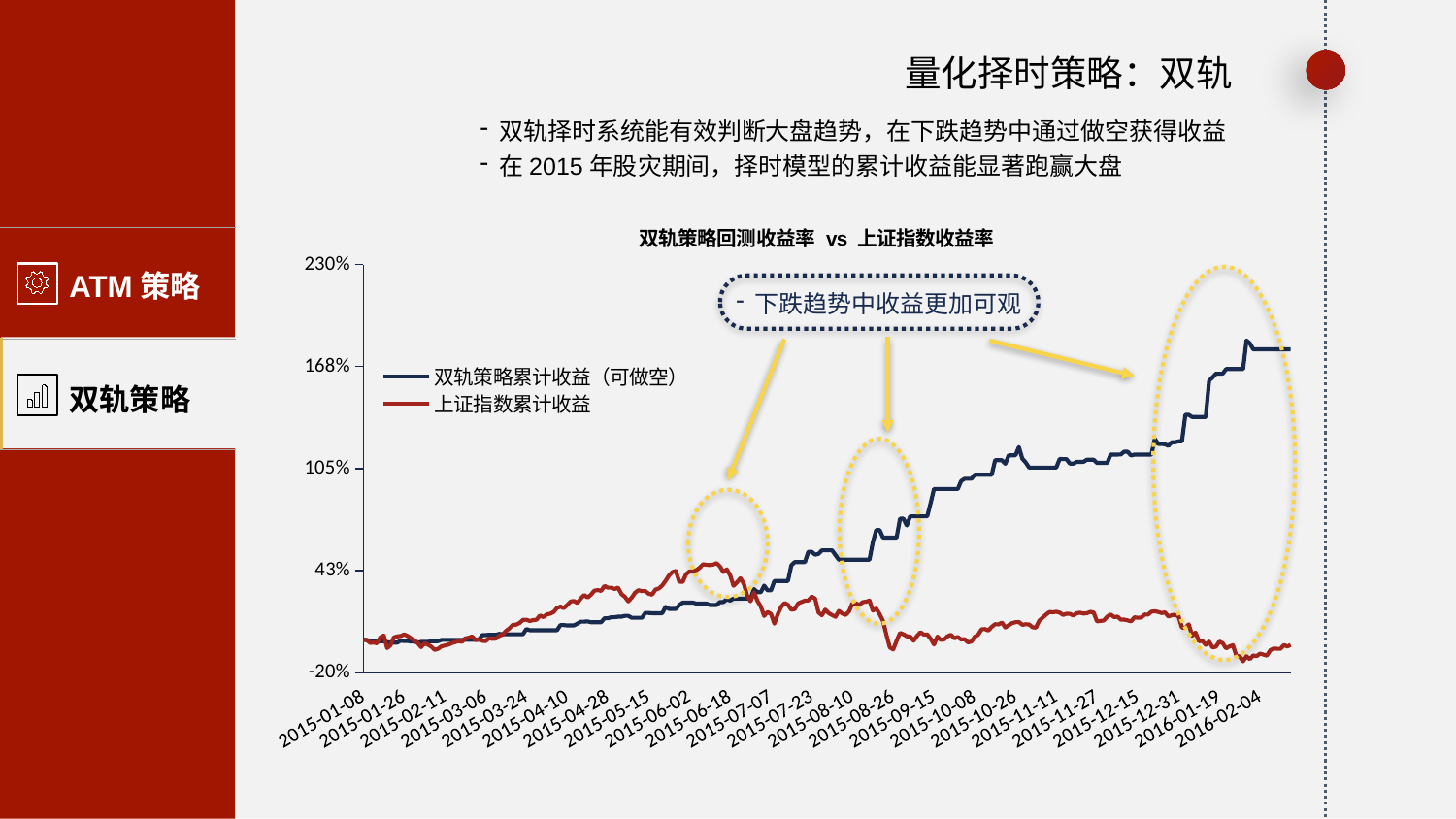

量化择时策略：双轨

双轨择时系统能有效判断大盘趋势，在下跌趋势中通过做空获得收益
在2015年股灾期间，择时模型的累计收益能显著跑赢大盘

### Chart: 双轨策略回测收益率 vs 上证指数收益率

| Category | 双轨策略累计收益（可做空） | 上证指数累计收益 |
|---|---|---|
| 2015-01-08 | 0.0 | 0.0 |
| 2015-01-09 | -0.0014000000000000006 | -0.002400000000000001 |
| 2015-01-12 | -0.006800000000000002 | -0.019500000000000007 |
| 2015-01-13 | -0.007700000000000002 | -0.017700000000000007 |
| 2015-01-14 | -0.007900000000000003 | -0.021700000000000007 |
| 2015-01-15 | -0.009900000000000003 | 0.013800000000000005 |
| 2015-01-16 | -0.009900000000000003 | 0.025800000000000007 |
| 2015-01-19 | -0.014500000000000004 | -0.0514 |
| 2015-01-20 | -0.01740000000000001 | -0.0332 |
| 2015-01-21 | -0.01740000000000001 | 0.014400000000000001 |
| 2015-01-22 | -0.01740000000000001 | 0.020300000000000006 |
| 2015-01-23 | -0.005100000000000001 | 0.022800000000000008 |
| 2015-01-26 | -0.008300000000000004 | 0.0322 |
| 2015-01-27 | -0.007300000000000002 | 0.023200000000000002 |
| 2015-01-28 | -0.011300000000000004 | 0.0091 |
| 2015-01-29 | -0.011300000000000004 | -0.004100000000000001 |
| 2015-01-30 | -0.017100000000000008 | -0.020100000000000003 |
| 2015-02-02 | -0.013800000000000005 | -0.04570000000000002 |
| 2015-02-03 | -0.013800000000000005 | -0.021100000000000004 |
| 2015-02-04 | -0.013800000000000005 | -0.0307 |
| 2015-02-05 | -0.008700000000000005 | -0.04260000000000001 |
| 2015-02-06 | -0.008700000000000005 | -0.06200000000000002 |
| 2015-02-09 | -0.008700000000000005 | -0.055700000000000006 |
| 2015-02-10 | -0.0011000000000000005 | -0.040700000000000014 |
| 2015-02-11 | -0.0011000000000000005 | -0.035600000000000014 |
| 2015-02-12 | -0.0011000000000000005 | -0.030600000000000002 |
| 2015-02-13 | -0.0011000000000000005 | -0.021000000000000008 |
| 2015-02-16 | -0.0011000000000000005 | -0.015200000000000003 |
| 2015-02-17 | -0.0011000000000000005 | -0.007600000000000002 |
| 2015-02-25 | -0.0011000000000000005 | -0.013100000000000004 |
| 2015-02-26 | -0.0011000000000000005 | 0.008500000000000002 |
| 2015-02-27 | -0.0011000000000000005 | 0.012100000000000001 |
| 2015-03-02 | -0.0011000000000000005 | 0.020000000000000007 |
| 2015-03-03 | -0.0011000000000000005 | -0.002000000000000001 |
| 2015-03-04 | -0.0011000000000000005 | 0.003000000000000001 |
| 2015-03-05 | 0.028600000000000007 | -0.006500000000000002 |
| 2015-03-06 | 0.028600000000000007 | -0.008800000000000004 |
| 2015-03-09 | 0.030200000000000005 | 0.010100000000000001 |
| 2015-03-10 | 0.030200000000000005 | 0.005100000000000001 |
| 2015-03-11 | 0.030200000000000005 | 0.006600000000000002 |
| 2015-03-12 | 0.035500000000000004 | 0.024400000000000005 |
| 2015-03-13 | 0.0335 | 0.03140000000000001 |
| 2015-03-16 | 0.0335 | 0.054100000000000016 |
| 2015-03-17 | 0.0335 | 0.06970000000000003 |
| 2015-03-18 | 0.0335 | 0.09100000000000003 |
| 2015-03-19 | 0.0335 | 0.09240000000000001 |
| 2015-03-20 | 0.0335 | 0.10220000000000003 |
| 2015-03-23 | 0.0335 | 0.12170000000000003 |
| 2015-03-24 | 0.06540000000000001 | 0.12270000000000003 |
| 2015-03-25 | 0.05810000000000001 | 0.1144 |
| 2015-03-26 | 0.05810000000000001 | 0.1203 |
| 2015-03-27 | 0.05810000000000001 | 0.12270000000000003 |
| 2015-03-30 | 0.05810000000000001 | 0.1486 |
| 2015-03-31 | 0.05810000000000001 | 0.13840000000000005 |
| 2015-04-01 | 0.05810000000000001 | 0.15510000000000004 |
| 2015-04-02 | 0.05810000000000001 | 0.15920000000000006 |
| 2015-04-03 | 0.05810000000000001 | 0.16920000000000004 |
| 2015-04-07 | 0.05810000000000001 | 0.1945 |
| 2015-04-08 | 0.08960000000000004 | 0.203 |
| 2015-04-09 | 0.08960000000000004 | 0.1936 |
| 2015-04-10 | 0.08760000000000003 | 0.21280000000000004 |
| 2015-04-13 | 0.08760000000000003 | 0.23420000000000005 |
| 2015-04-14 | 0.08760000000000003 | 0.23750000000000004 |
| 2015-04-15 | 0.09880000000000004 | 0.225 |
| 2015-04-16 | 0.1108 | 0.25210000000000005 |
| 2015-04-17 | 0.1108 | 0.2743000000000001 |
| 2015-04-20 | 0.1125 | 0.258 |
| 2015-04-21 | 0.10720000000000003 | 0.2761 |
| 2015-04-22 | 0.10720000000000003 | 0.3005000000000001 |
| 2015-04-23 | 0.10720000000000003 | 0.3041000000000001 |
| 2015-04-24 | 0.10720000000000003 | 0.2994000000000001 |
| 2015-04-27 | 0.1318 | 0.32990000000000014 |
| 2015-04-28 | 0.1318 | 0.3186000000000001 |
| 2015-04-29 | 0.1378 | 0.3186000000000001 |
| 2015-04-30 | 0.1378 | 0.3107000000000001 |
| 2015-05-04 | 0.1413 | 0.31940000000000013 |
| 2015-05-05 | 0.1413 | 0.2788000000000001 |
| 2015-05-06 | 0.14600000000000005 | 0.2626 |
| 2015-05-07 | 0.14600000000000005 | 0.23490000000000005 |
| 2015-05-08 | 0.1345 | 0.2577 |
| 2015-05-11 | 0.1345 | 0.2880000000000001 |
| 2015-05-12 | 0.1345 | 0.3036000000000001 |
| 2015-05-13 | 0.1345 | 0.2978000000000001 |
| 2015-05-14 | 0.1641 | 0.2983000000000001 |
| 2015-05-15 | 0.1641 | 0.2821 |
| 2015-05-18 | 0.1622 | 0.2761 |
| 2015-05-19 | 0.1622 | 0.3075000000000001 |
| 2015-05-20 | 0.1622 | 0.3139000000000001 |
| 2015-05-21 | 0.1622 | 0.3326000000000001 |
| 2015-05-22 | 0.2013 | 0.3610000000000001 |
| 2015-05-25 | 0.18880000000000005 | 0.3946000000000001 |
| 2015-05-26 | 0.18880000000000005 | 0.4148000000000001 |
| 2015-05-27 | 0.18880000000000005 | 0.4211000000000001 |
| 2015-05-28 | 0.21190000000000006 | 0.3560000000000001 |
| 2015-05-29 | 0.2273 | 0.3541000000000001 |
| 2015-06-01 | 0.2273 | 0.4011 |
| 2015-06-02 | 0.2273 | 0.4180000000000001 |
| 2015-06-03 | 0.2273 | 0.4179000000000001 |
| 2015-06-04 | 0.22190000000000001 | 0.4255000000000001 |
| 2015-06-05 | 0.22190000000000001 | 0.4409 |
| 2015-06-08 | 0.22190000000000001 | 0.4627 |
| 2015-06-09 | 0.22190000000000001 | 0.4591 |
| 2015-06-10 | 0.2126 | 0.4576 |
| 2015-06-11 | 0.2126 | 0.4606 |
| 2015-06-12 | 0.2126 | 0.4693000000000001 |
| 2015-06-15 | 0.23070000000000004 | 0.4493000000000001 |
| 2015-06-16 | 0.23070000000000004 | 0.4146 |
| 2015-06-17 | 0.24800000000000005 | 0.4312000000000001 |
| 2015-06-18 | 0.23990000000000006 | 0.39440000000000014 |
| 2015-06-19 | 0.2522 | 0.3301000000000001 |
| 2015-06-23 | 0.2522 | 0.3521 |
| 2015-06-24 | 0.2522 | 0.3770000000000001 |
| 2015-06-25 | 0.2522 | 0.3424000000000001 |
| 2015-06-26 | 0.2522 | 0.2685 |
| 2015-06-29 | 0.2522 | 0.23520000000000005 |
| 2015-06-30 | 0.30980000000000013 | 0.2904000000000001 |
| 2015-07-01 | 0.2913000000000001 | 0.2381 |
| 2015-07-02 | 0.2913000000000001 | 0.2033 |
| 2015-07-03 | 0.33150000000000013 | 0.1456 |
| 2015-07-06 | 0.3025000000000001 | 0.17 |
| 2015-07-07 | 0.3025000000000001 | 0.15730000000000005 |
| 2015-07-08 | 0.3597 | 0.09830000000000003 |
| 2015-07-09 | 0.3597 | 0.15590000000000007 |
| 2015-07-10 | 0.3597 | 0.20120000000000005 |
| 2015-07-13 | 0.3597 | 0.22490000000000004 |
| 2015-07-14 | 0.3597 | 0.21340000000000006 |
| 2015-07-15 | 0.45620000000000005 | 0.18330000000000005 |
| 2015-07-16 | 0.4761 | 0.18780000000000005 |
| 2015-07-17 | 0.4761 | 0.2228 |
| 2015-07-20 | 0.4761 | 0.2316 |
| 2015-07-21 | 0.4761 | 0.23970000000000005 |
| 2015-07-22 | 0.5388000000000002 | 0.2401 |
| 2015-07-23 | 0.5388000000000002 | 0.2644 |
| 2015-07-24 | 0.5208 | 0.25160000000000005 |
| 2015-07-27 | 0.526 | 0.1668 |
| 2015-07-28 | 0.5475 | 0.14980000000000004 |
| 2015-07-29 | 0.5475 | 0.18430000000000005 |
| 2015-07-30 | 0.5475 | 0.1623 |
| 2015-07-31 | 0.5475 | 0.15100000000000005 |
| 2015-08-03 | 0.5184 | 0.14 |
| 2015-08-04 | 0.4908000000000001 | 0.1768 |
| 2015-08-05 | 0.4908000000000001 | 0.1603 |
| 2015-08-06 | 0.4908000000000001 | 0.15140000000000006 |
| 2015-08-07 | 0.4908000000000001 | 0.17400000000000004 |
| 2015-08-10 | 0.4908000000000001 | 0.2232 |
| 2015-08-11 | 0.4908000000000001 | 0.2231 |
| 2015-08-12 | 0.4908000000000001 | 0.21250000000000005 |
| 2015-08-13 | 0.4908000000000001 | 0.2301 |
| 2015-08-14 | 0.4908000000000001 | 0.2328 |
| 2015-08-17 | 0.4908000000000001 | 0.24000000000000005 |
| 2015-08-18 | 0.598 | 0.1786 |
| 2015-08-19 | 0.6723000000000002 | 0.1908 |
| 2015-08-20 | 0.6723000000000002 | 0.15650000000000006 |
| 2015-08-21 | 0.6255000000000002 | 0.1138 |
| 2015-08-24 | 0.6255000000000002 | 0.028900000000000006 |
| 2015-08-25 | 0.6255000000000002 | -0.04740000000000002 |
| 2015-08-26 | 0.6255000000000002 | -0.060200000000000004 |
| 2015-08-27 | 0.6255000000000002 | -0.006800000000000002 |
| 2015-08-28 | 0.7419000000000002 | 0.04140000000000001 |
| 2015-08-31 | 0.7419000000000002 | 0.0333 |
| 2015-09-01 | 0.7000000000000002 | 0.021100000000000004 |
| 2015-09-02 | 0.7563000000000002 | 0.019100000000000006 |
| 2015-09-07 | 0.7563000000000002 | -0.006300000000000002 |
| 2015-09-08 | 0.7563000000000002 | 0.022800000000000008 |
| 2015-09-09 | 0.7563000000000002 | 0.04570000000000002 |
| 2015-09-10 | 0.7563000000000002 | 0.0318 |
| 2015-09-11 | 0.7563000000000002 | 0.0324 |
| 2015-09-14 | 0.8382000000000002 | 0.005900000000000003 |
| 2015-09-15 | 0.9241 | -0.029400000000000006 |
| 2015-09-16 | 0.9241 | 0.019500000000000007 |
| 2015-09-17 | 0.9241 | -0.0015000000000000005 |
| 2015-09-18 | 0.9241 | 0.002300000000000001 |
| 2015-09-21 | 0.9241 | 0.021200000000000007 |
| 2015-09-22 | 0.9241 | 0.030400000000000007 |
| 2015-09-23 | 0.9241 | 0.008400000000000003 |
| 2015-09-24 | 0.9241 | 0.017000000000000005 |
| 2015-09-25 | 0.9733 | 0.0010000000000000005 |
| 2015-09-28 | 0.9866 | 0.003700000000000001 |
| 2015-09-29 | 0.9866 | -0.016500000000000008 |
| 2015-09-30 | 0.9866 | -0.011700000000000007 |
| 2015-10-08 | 1.0114999999999996 | 0.018000000000000006 |
| 2015-10-09 | 1.0114999999999996 | 0.0307 |
| 2015-10-12 | 1.0114999999999996 | 0.0635 |
| 2015-10-13 | 1.0114999999999996 | 0.06520000000000001 |
| 2015-10-14 | 1.0114999999999996 | 0.055900000000000005 |
| 2015-10-15 | 1.0114999999999996 | 0.07910000000000003 |
| 2015-10-16 | 1.1004 | 0.09500000000000003 |
| 2015-10-19 | 1.1004 | 0.09370000000000006 |
| 2015-10-20 | 1.1004 | 0.10510000000000003 |
| 2015-10-21 | 1.0784 | 0.07460000000000001 |
| 2015-10-22 | 1.1306 | 0.08900000000000004 |
| 2015-10-23 | 1.1306 | 0.1019 |
| 2015-10-26 | 1.1306 | 0.10700000000000003 |
| 2015-10-27 | 1.1812 | 0.10840000000000002 |
| 2015-10-28 | 1.1098999999999997 | 0.09120000000000002 |
| 2015-10-29 | 1.087 | 0.09480000000000004 |
| 2015-10-30 | 1.0555999999999996 | 0.09330000000000001 |
| 2015-11-02 | 1.0555999999999996 | 0.07630000000000002 |
| 2015-11-03 | 1.0555999999999996 | 0.0738 |
| 2015-11-04 | 1.0555999999999996 | 0.1169 |
| 2015-11-05 | 1.0555999999999996 | 0.13520000000000001 |
| 2015-11-06 | 1.0555999999999996 | 0.15430000000000005 |
| 2015-11-09 | 1.0555999999999996 | 0.1701 |
| 2015-11-10 | 1.0555999999999996 | 0.1683 |
| 2015-11-11 | 1.0555999999999996 | 0.171 |
| 2015-11-12 | 1.1082 | 0.16620000000000001 |
| 2015-11-13 | 1.107 | 0.15180000000000005 |
| 2015-11-16 | 1.107 | 0.15910000000000005 |
| 2015-11-17 | 1.0796999999999997 | 0.15850000000000006 |
| 2015-11-18 | 1.0796999999999997 | 0.14840000000000006 |
| 2015-11-19 | 1.0903 | 0.162 |
| 2015-11-20 | 1.0903 | 0.16570000000000001 |
| 2015-11-23 | 1.0903 | 0.1602 |
| 2015-11-24 | 1.1036999999999997 | 0.1618 |
| 2015-11-25 | 1.1036999999999997 | 0.1706 |
| 2015-11-26 | 1.1036999999999997 | 0.16720000000000004 |
| 2015-11-27 | 1.0837999999999997 | 0.1123 |
| 2015-11-30 | 1.0837999999999997 | 0.1148 |
| 2015-12-01 | 1.0837999999999997 | 0.11800000000000002 |
| 2015-12-02 | 1.0837999999999997 | 0.14140000000000005 |
| 2015-12-03 | 1.1348 | 0.15500000000000005 |
| 2015-12-04 | 1.1348 | 0.1383 |
| 2015-12-07 | 1.1348 | 0.14170000000000005 |
| 2015-12-08 | 1.1357999999999997 | 0.12280000000000002 |
| 2015-12-09 | 1.1527 | 0.12340000000000002 |
| 2015-12-10 | 1.1527 | 0.11850000000000002 |
| 2015-12-11 | 1.1287 | 0.1124 |
| 2015-12-14 | 1.1347 | 0.1375 |
| 2015-12-15 | 1.1347 | 0.1345 |
| 2015-12-16 | 1.1347 | 0.1361 |
| 2015-12-17 | 1.1347 | 0.15430000000000005 |
| 2015-12-18 | 1.1347 | 0.15400000000000005 |
| 2015-12-21 | 1.1347 | 0.17170000000000005 |
| 2015-12-22 | 1.2309999999999997 | 0.17420000000000005 |
| 2015-12-23 | 1.2001999999999997 | 0.16990000000000005 |
| 2015-12-24 | 1.2001999999999997 | 0.16340000000000005 |
| 2015-12-25 | 1.1982000000000004 | 0.1676 |
| 2015-12-28 | 1.1887 | 0.14190000000000005 |
| 2015-12-29 | 1.2105999999999997 | 0.15030000000000004 |
| 2015-12-30 | 1.2105999999999997 | 0.15280000000000005 |
| 2015-12-31 | 1.2161999999999997 | 0.1433 |
| 2016-01-04 | 1.2161999999999997 | 0.07470000000000003 |
| 2016-01-05 | 1.3789 | 0.07200000000000002 |
| 2016-01-06 | 1.3789 | 0.09460000000000003 |
| 2016-01-07 | 1.3648 | 0.024200000000000006 |
| 2016-01-08 | 1.3648 | 0.04380000000000001 |
| 2016-01-11 | 1.3648 | -0.009300000000000004 |
| 2016-01-12 | 1.3648 | -0.007300000000000002 |
| 2016-01-13 | 1.3648 | -0.03160000000000001 |
| 2016-01-14 | 1.5877999999999997 | -0.012000000000000004 |
| 2016-01-15 | 1.608 | -0.047500000000000014 |
| 2016-01-18 | 1.6306 | -0.043100000000000006 |
| 2016-01-19 | 1.6306 | -0.010900000000000003 |
| 2016-01-20 | 1.6306 | -0.021200000000000007 |
| 2016-01-21 | 1.6591 | -0.05350000000000001 |
| 2016-01-22 | 1.6591 | -0.04100000000000001 |
| 2016-01-25 | 1.6591 | -0.0335 |
| 2016-01-26 | 1.6591 | -0.09780000000000003 |
| 2016-01-27 | 1.6591 | -0.10300000000000002 |
| 2016-01-28 | 1.6591 | -0.1323 |
| 2016-01-29 | 1.8341 | -0.1014 |
| 2016-02-01 | 1.8169999999999997 | -0.11920000000000003 |
| 2016-02-02 | 1.7796999999999996 | -0.09660000000000005 |
| 2016-02-03 | 1.7796999999999996 | -0.1004 |
| 2016-02-04 | 1.7796999999999996 | -0.08510000000000002 |
| 2016-02-05 | 1.7796999999999996 | -0.09140000000000001 |
| 2016-02-15 | 1.7796999999999996 | -0.09760000000000002 |
| 2016-02-16 | 1.7796999999999996 | -0.06460000000000002 |
| 2016-02-17 | 1.7796999999999996 | -0.05370000000000002 |
| 2016-02-18 | 1.7796999999999996 | -0.05530000000000001 |
| 2016-02-19 | 1.7796999999999996 | -0.0563 |
| 2016-02-22 | 1.7796999999999996 | -0.03280000000000001 |
| 2016-02-23 | 1.7796999999999996 | -0.04100000000000001 |
| 2016-02-24 | 1.7796999999999996 | -0.0322 |
ATM策略

下跌趋势中收益更加可观

双轨策略